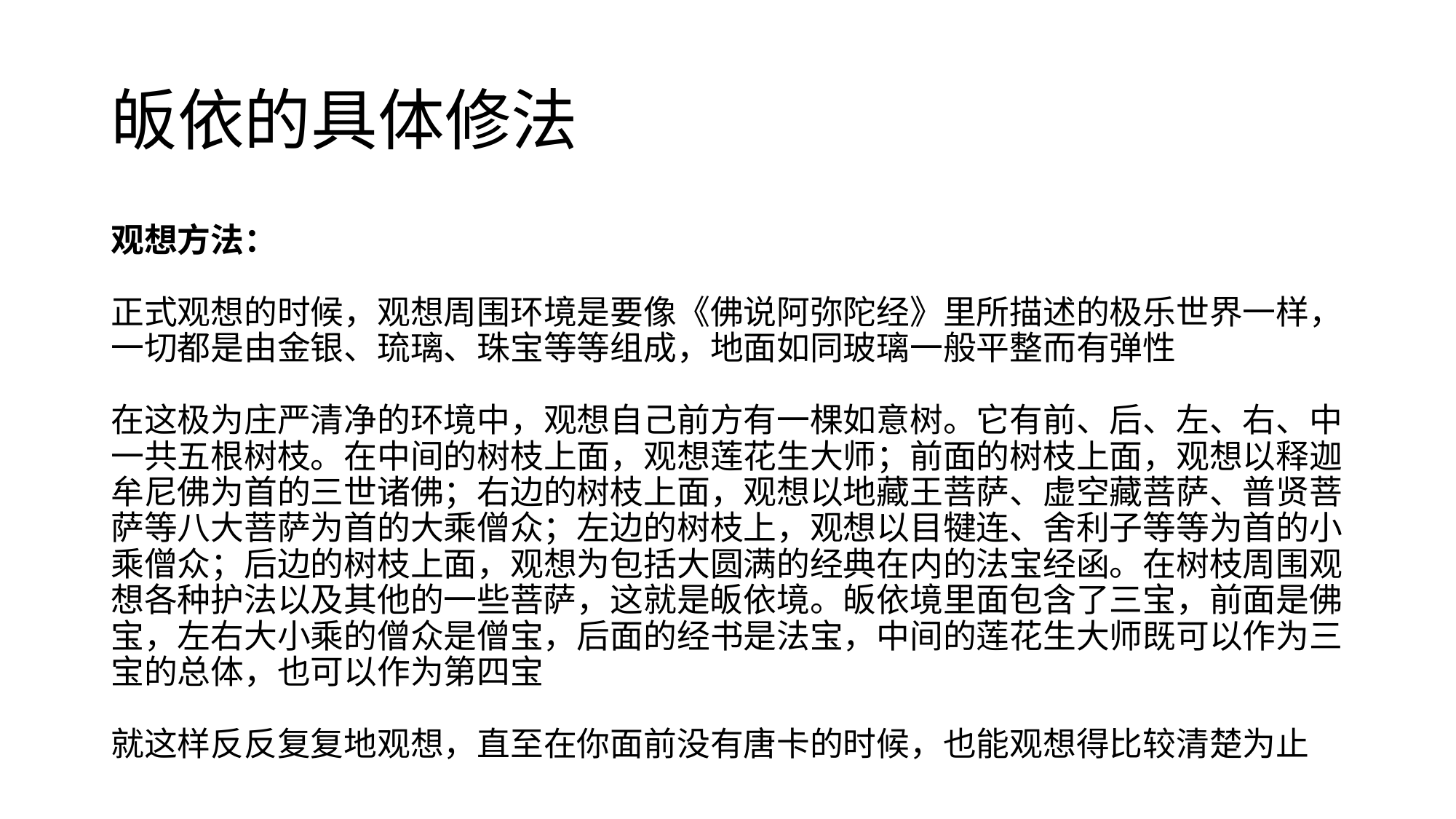

# 皈依的具体修法
观想方法：

正式观想的时候，观想周围环境是要像《佛说阿弥陀经》里所描述的极乐世界一样，一切都是由金银、琉璃、珠宝等等组成，地面如同玻璃一般平整而有弹性

在这极为庄严清净的环境中，观想自己前方有一棵如意树。它有前、后、左、右、中一共五根树枝。在中间的树枝上面，观想莲花生大师；前面的树枝上面，观想以释迦牟尼佛为首的三世诸佛；右边的树枝上面，观想以地藏王菩萨、虚空藏菩萨、普贤菩萨等八大菩萨为首的大乘僧众；左边的树枝上，观想以目犍连、舍利子等等为首的小乘僧众；后边的树枝上面，观想为包括大圆满的经典在内的法宝经函。在树枝周围观想各种护法以及其他的一些菩萨，这就是皈依境。皈依境里面包含了三宝，前面是佛宝，左右大小乘的僧众是僧宝，后面的经书是法宝，中间的莲花生大师既可以作为三宝的总体，也可以作为第四宝

就这样反反复复地观想，直至在你面前没有唐卡的时候，也能观想得比较清楚为止